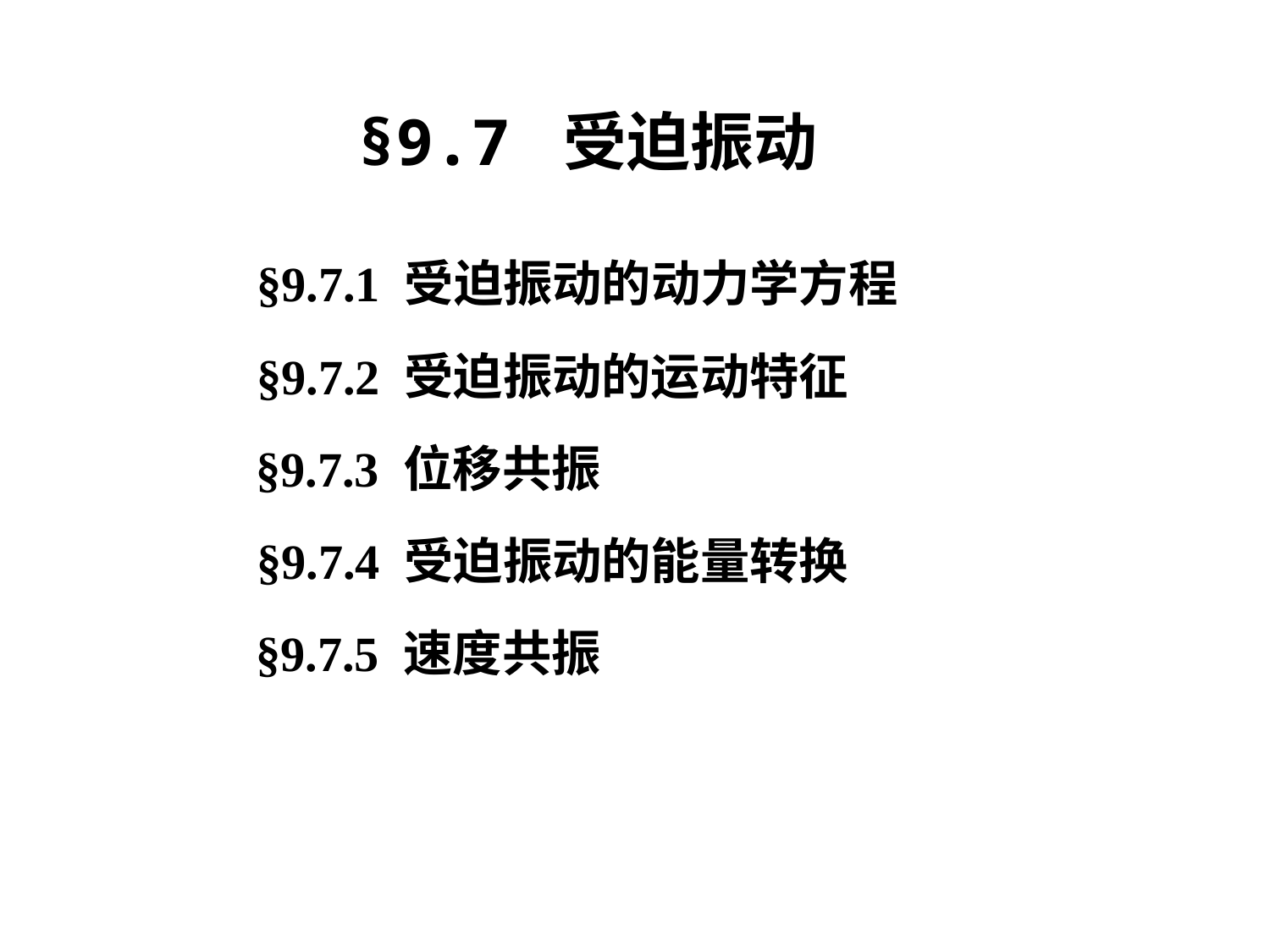

§9.7 受迫振动
§9.7.1 受迫振动的动力学方程
§9.7.2 受迫振动的运动特征
§9.7.3 位移共振
§9.7.4 受迫振动的能量转换
§9.7.5 速度共振